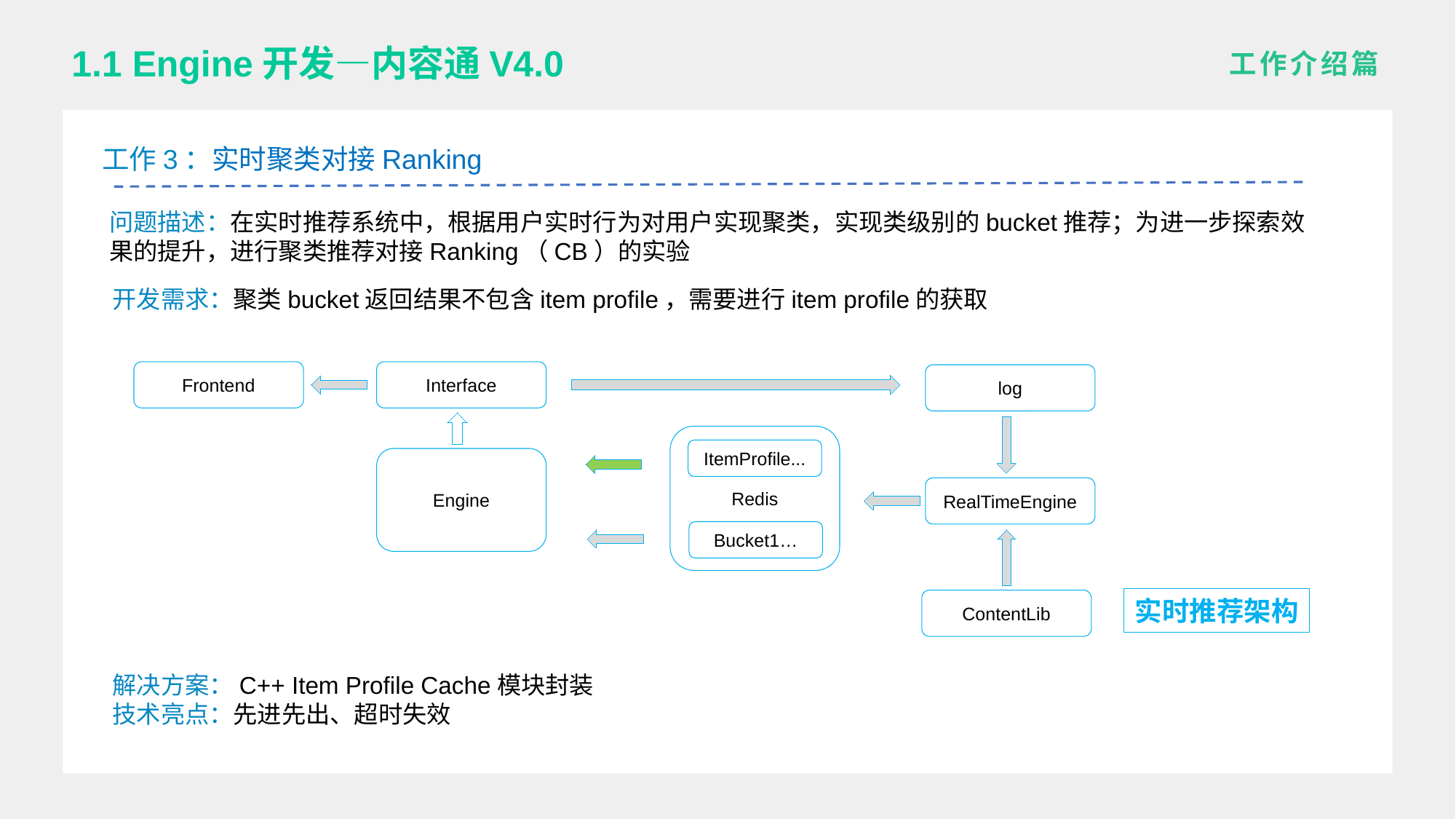

# 1.1 Engine开发—内容通V4.0
工作介绍篇
工作3：实时聚类对接Ranking
问题描述：在实时推荐系统中，根据用户实时行为对用户实现聚类，实现类级别的bucket推荐；为进一步探索效果的提升，进行聚类推荐对接Ranking（CB）的实验
开发需求：聚类bucket返回结果不包含item profile，需要进行item profile的获取
Frontend
Interface
log

Redis

Engine

RealTimeEngine

实时推荐架构
ContentLib
ItemProfile...
Bucket1…
解决方案：C++ Item Profile Cache模块封装
技术亮点：先进先出、超时失效